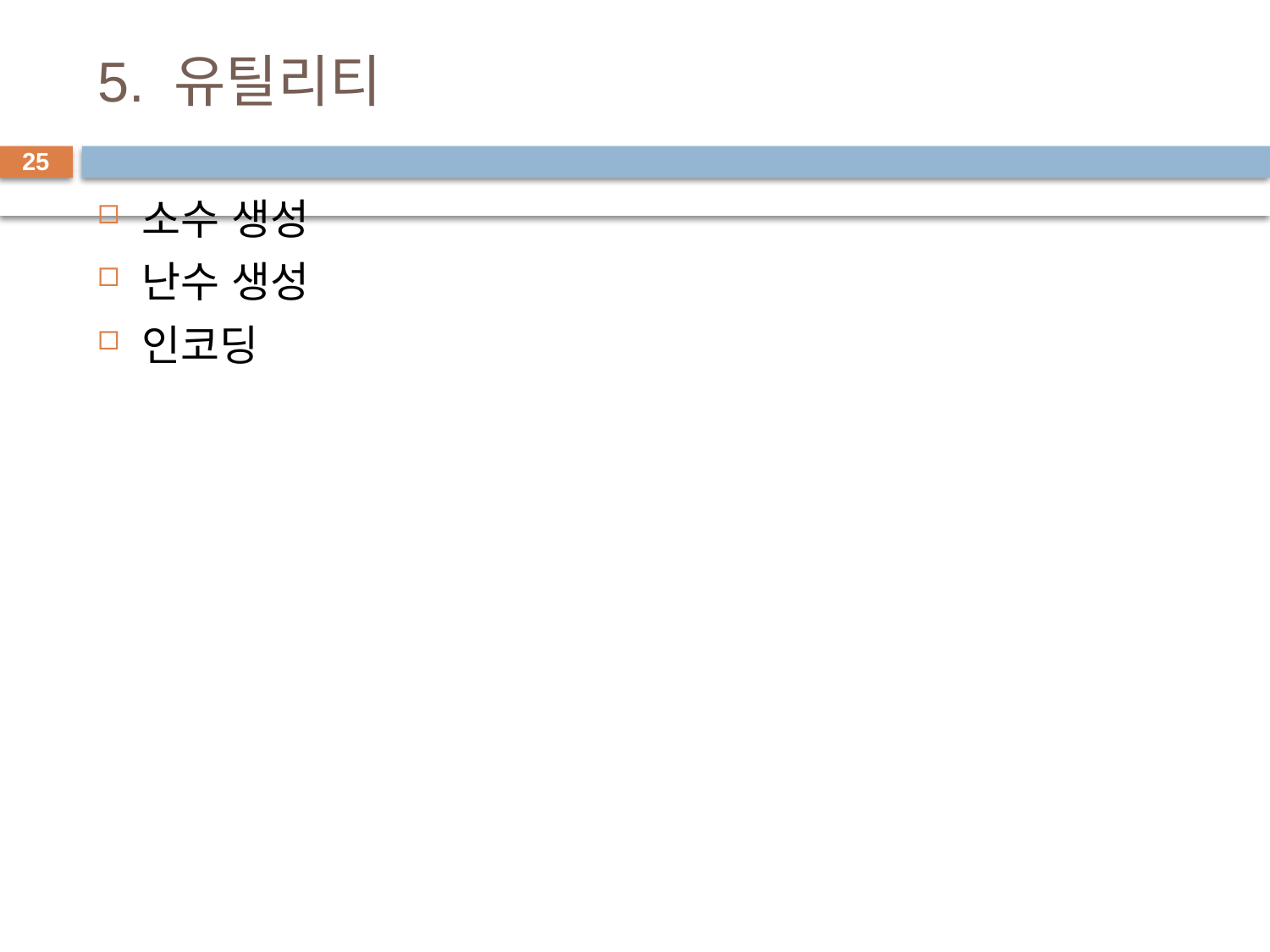

# 5. 유틸리티
25
소수 생성
난수 생성
인코딩